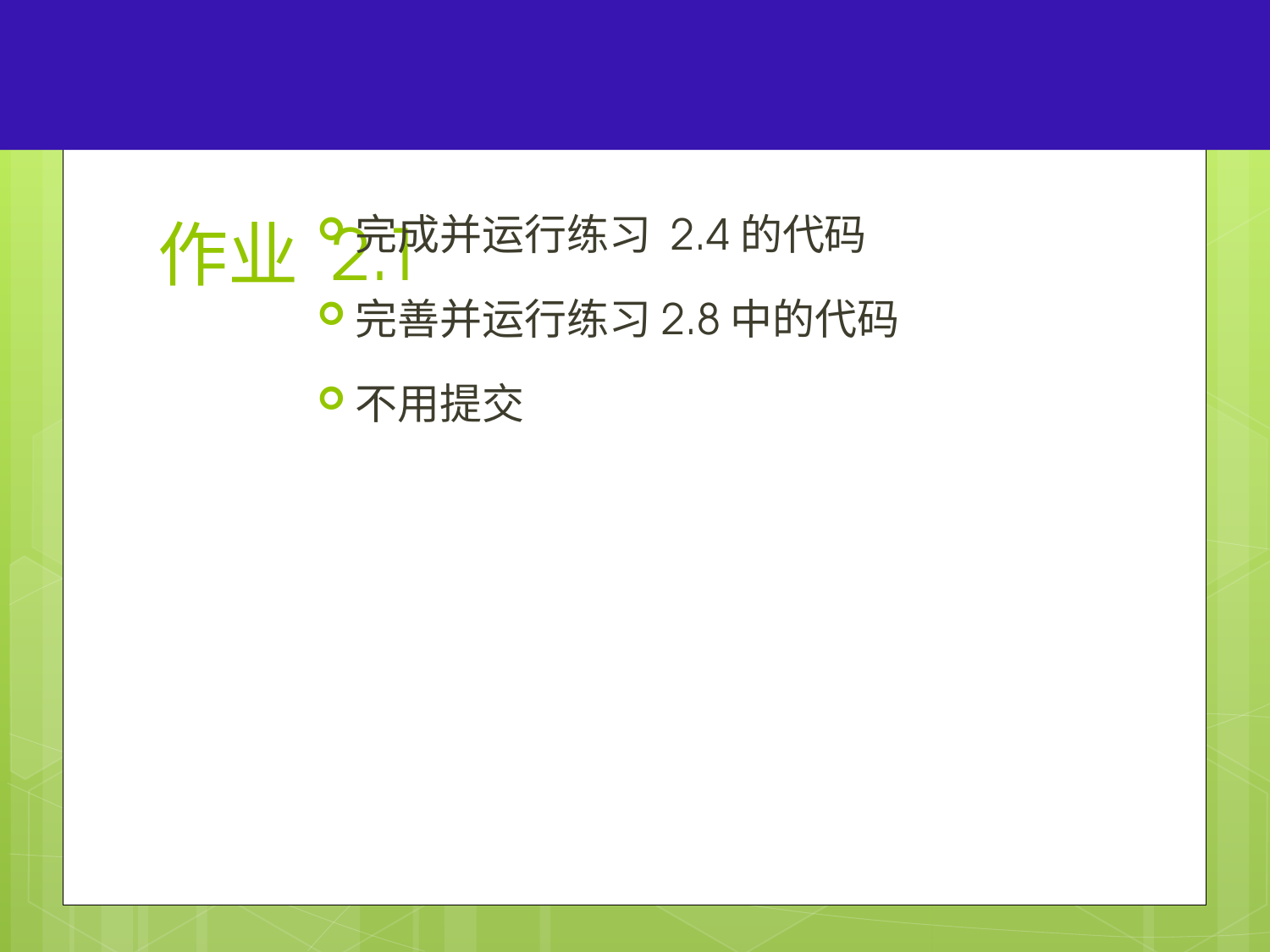

56
# 作业 2.1
完成并运行练习 2.4的代码
完善并运行练习2.8中的代码
不用提交